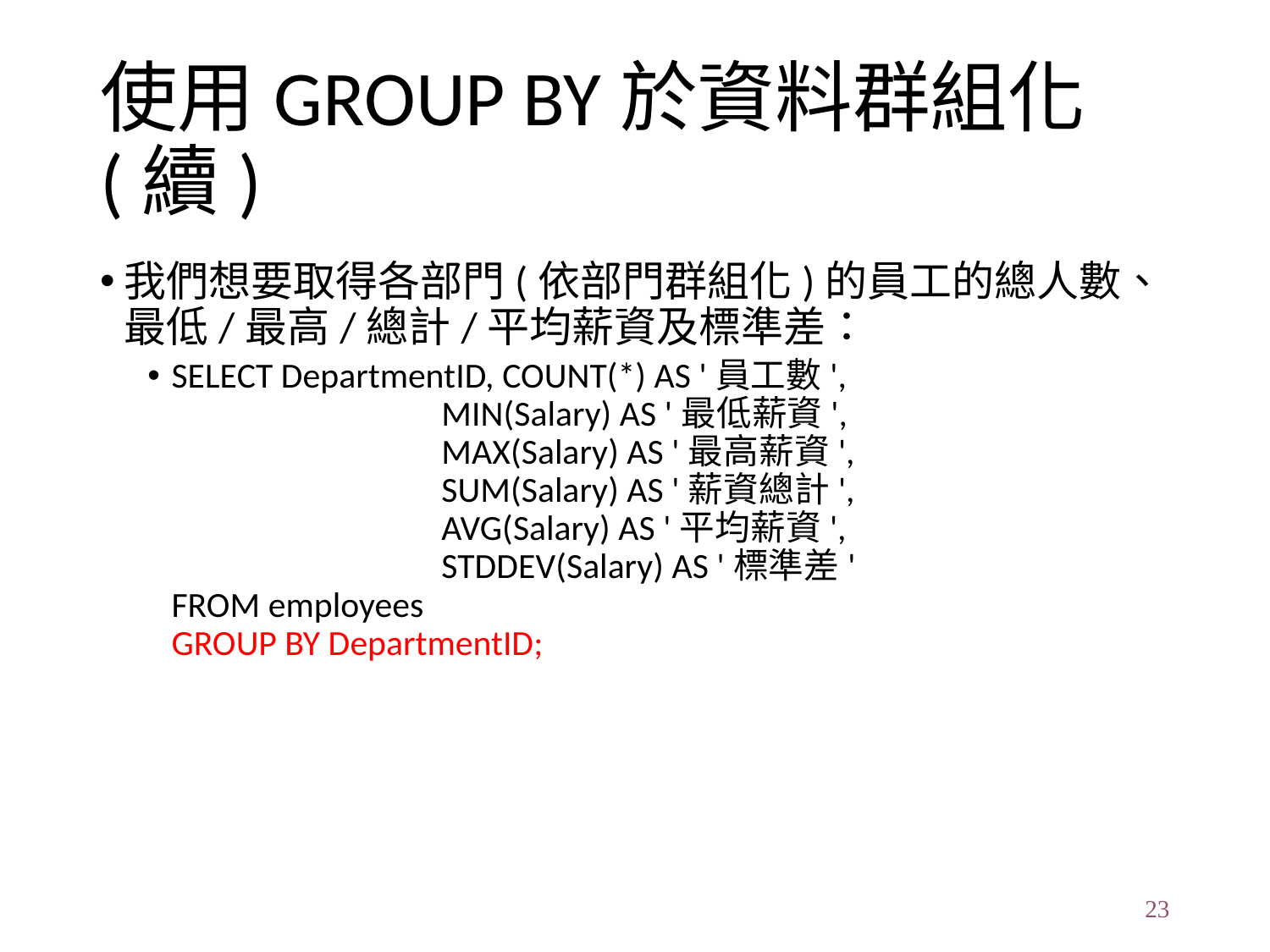

# 使用GROUP BY於資料群組化(續)
我們想要取得各部門(依部門群組化)的員工的總人數、最低/最高/總計/平均薪資及標準差：
SELECT DepartmentID, COUNT(*) AS '員工數',
		  MIN(Salary) AS '最低薪資',
		  MAX(Salary) AS '最高薪資',
		  SUM(Salary) AS '薪資總計',
		  AVG(Salary) AS '平均薪資',
		  STDDEV(Salary) AS '標準差'
FROM employees
GROUP BY DepartmentID;
23